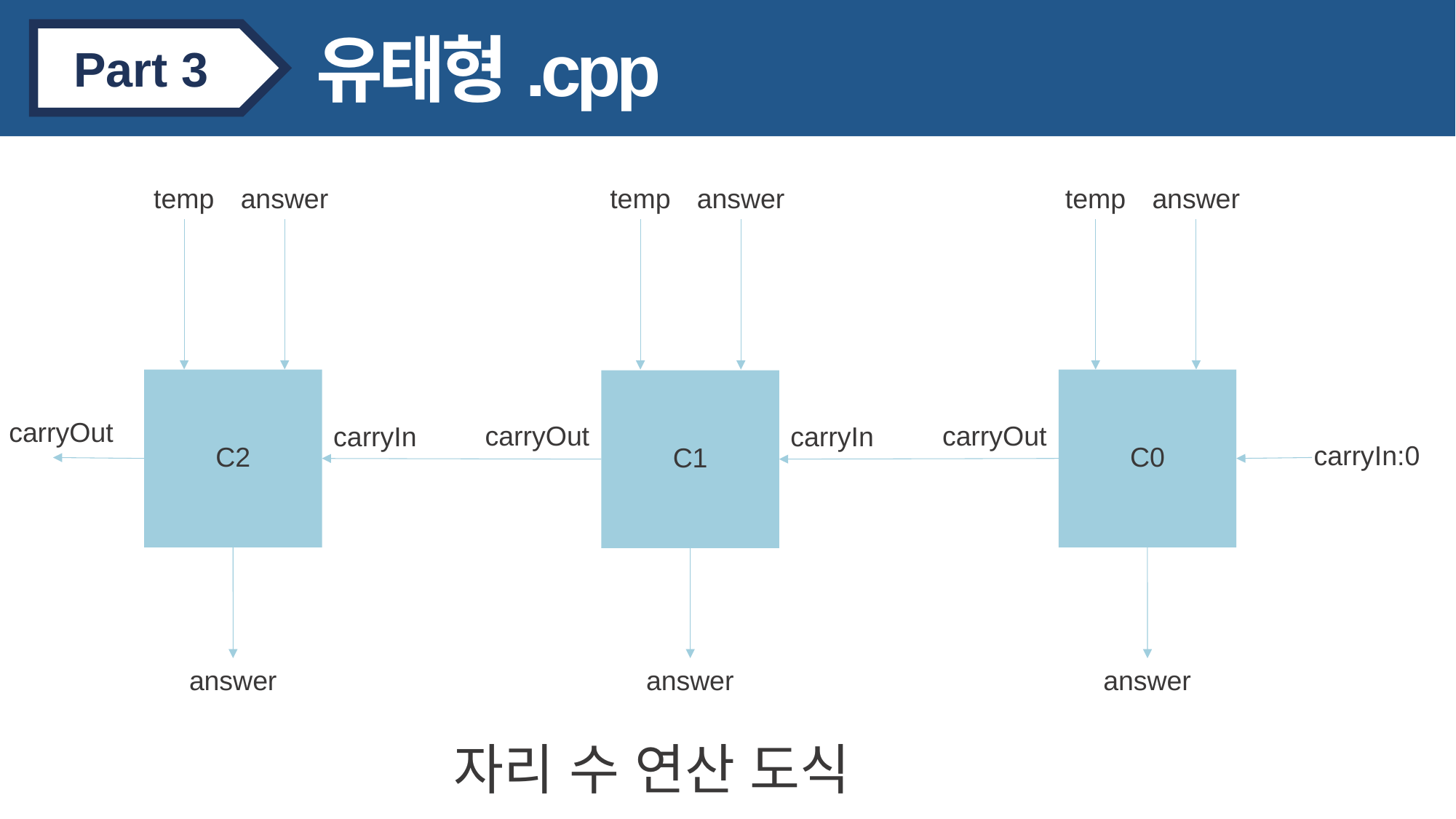

유태형.cpp

Part 3
temp
answer
temp
answer
temp
answer
C2
C0
C1
carryOut
carryOut
carryOut
carryIn
carryIn
carryIn:0
answer
answer
answer
자리 수 연산 도식